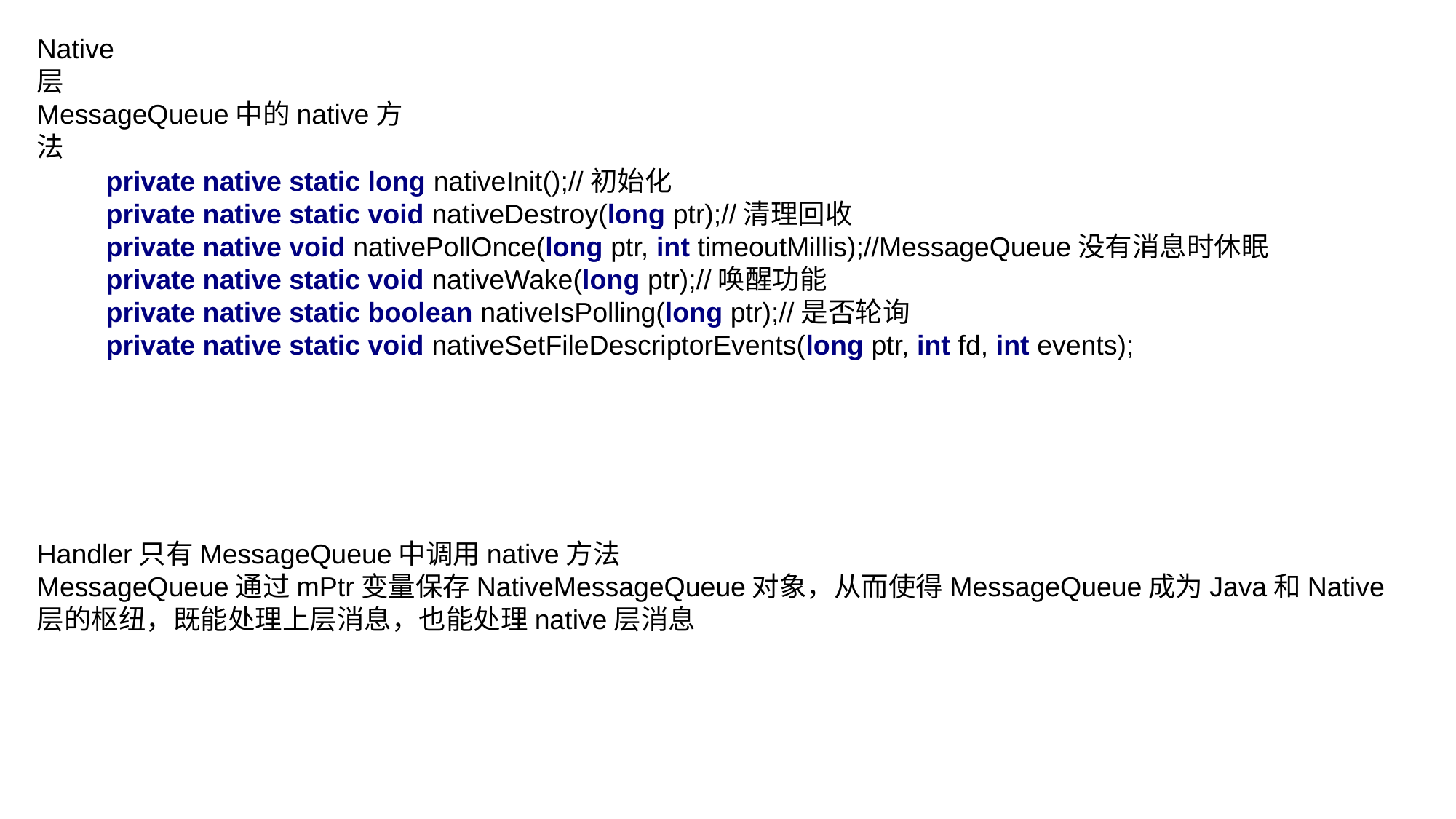

Native层
MessageQueue中的native方法
private native static long nativeInit();//初始化
private native static void nativeDestroy(long ptr);//清理回收
private native void nativePollOnce(long ptr, int timeoutMillis);//MessageQueue没有消息时休眠
private native static void nativeWake(long ptr);//唤醒功能
private native static boolean nativeIsPolling(long ptr);//是否轮询
private native static void nativeSetFileDescriptorEvents(long ptr, int fd, int events);
Handler只有MessageQueue中调用native方法
MessageQueue通过mPtr变量保存NativeMessageQueue对象，从而使得MessageQueue成为Java和Native层的枢纽，既能处理上层消息，也能处理native层消息